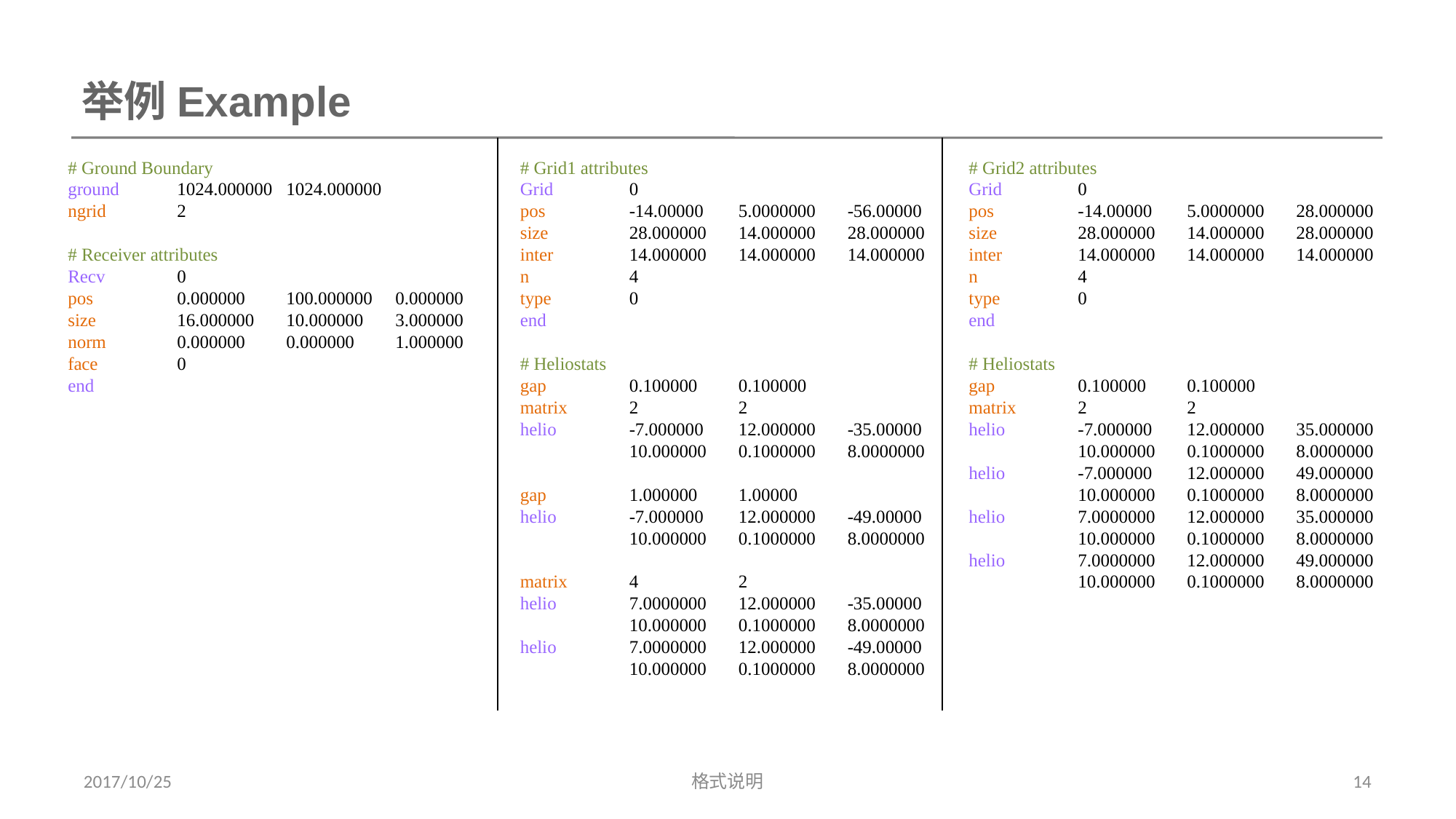

举例Example
# Ground Boundary
ground 	1024.000000 	1024.000000
ngrid	2

# Receiver attributes
Recv 	0
pos	0.000000 	100.000000 	0.000000
size	16.000000 	10.000000 	3.000000
norm	0.000000 	0.000000 	1.000000
face	0
end

# Grid1 attributes
Grid 	0
pos	-14.00000	5.0000000	-56.00000
size	28.000000	14.000000	28.000000
inter	14.000000	14.000000	14.000000
n	4
type	0
end

# Heliostats
gap 	0.100000 	0.100000
matrix	2	2
helio	-7.000000	12.000000	-35.00000
	10.000000 	0.1000000	8.0000000

gap 	1.000000 	1.00000
helio	-7.000000	12.000000	-49.00000
	10.000000 	0.1000000	8.0000000

matrix	4	2
helio	7.0000000	12.000000	-35.00000
	10.000000 	0.1000000	8.0000000
helio	7.0000000	12.000000	-49.00000
	10.000000 	0.1000000	8.0000000
# Grid2 attributes
Grid	0
pos	-14.00000	5.0000000	28.000000
size	28.000000	14.000000	28.000000
inter	14.000000	14.000000	14.000000
n	4
type	0
end

# Heliostats
gap 	0.100000 	0.100000
matrix	2	2
helio	-7.000000	12.000000	35.000000
	10.000000 	0.1000000	8.0000000
helio	-7.000000	12.000000	49.000000
	10.000000 	0.1000000	8.0000000
helio	7.0000000	12.000000	35.000000
	10.000000 	0.1000000	8.0000000
helio	7.0000000	12.000000	49.000000
	10.000000 	0.1000000	8.0000000
2017/10/25
格式说明
14